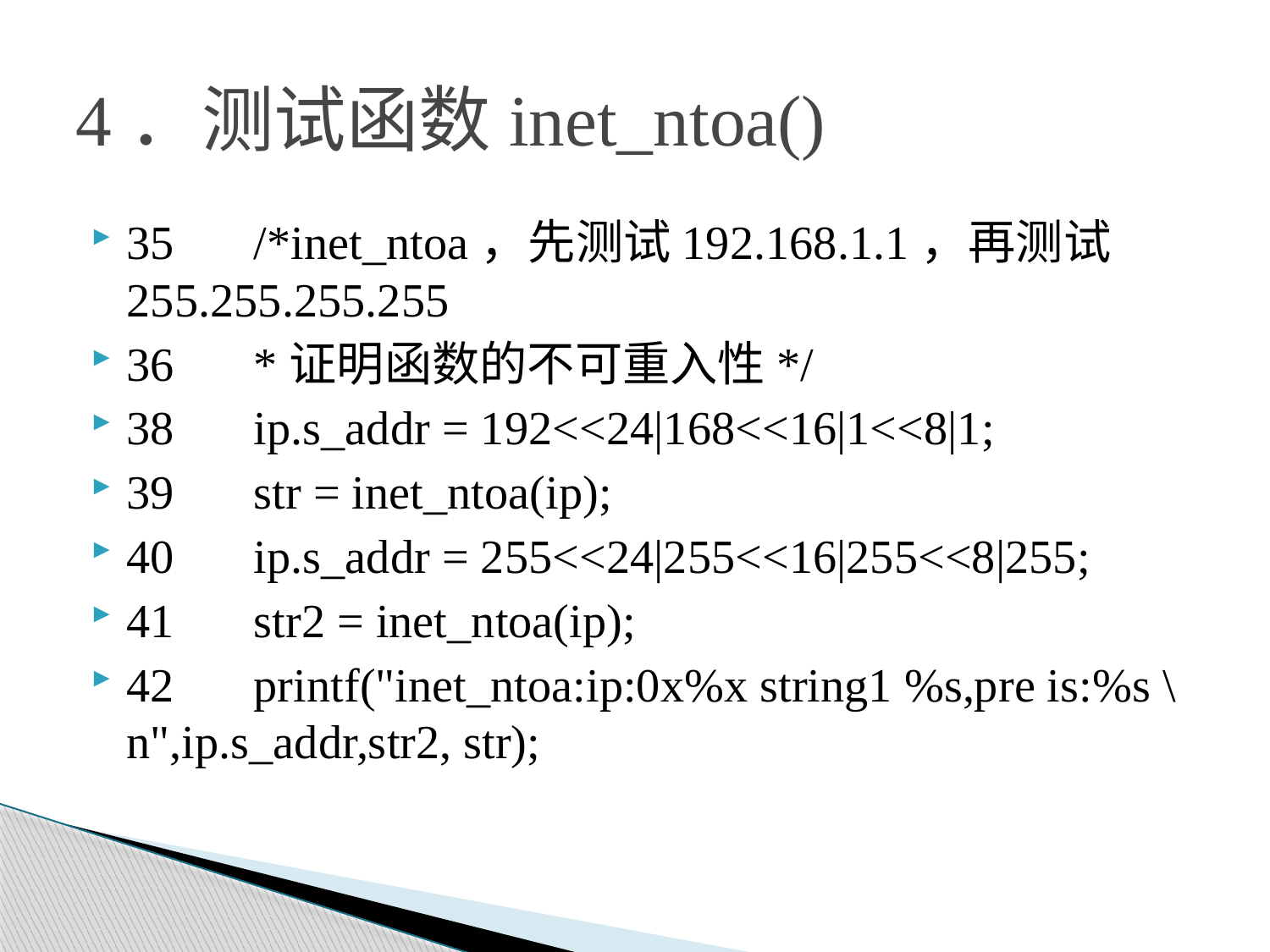

# 4．测试函数inet_ntoa()
35	/*inet_ntoa，先测试192.168.1.1，再测试255.255.255.255
36	*证明函数的不可重入性*/
38	ip.s_addr = 192<<24|168<<16|1<<8|1;
39	str = inet_ntoa(ip);
40	ip.s_addr = 255<<24|255<<16|255<<8|255;
41	str2 = inet_ntoa(ip);
42	printf("inet_ntoa:ip:0x%x string1 %s,pre is:%s \n",ip.s_addr,str2, str);